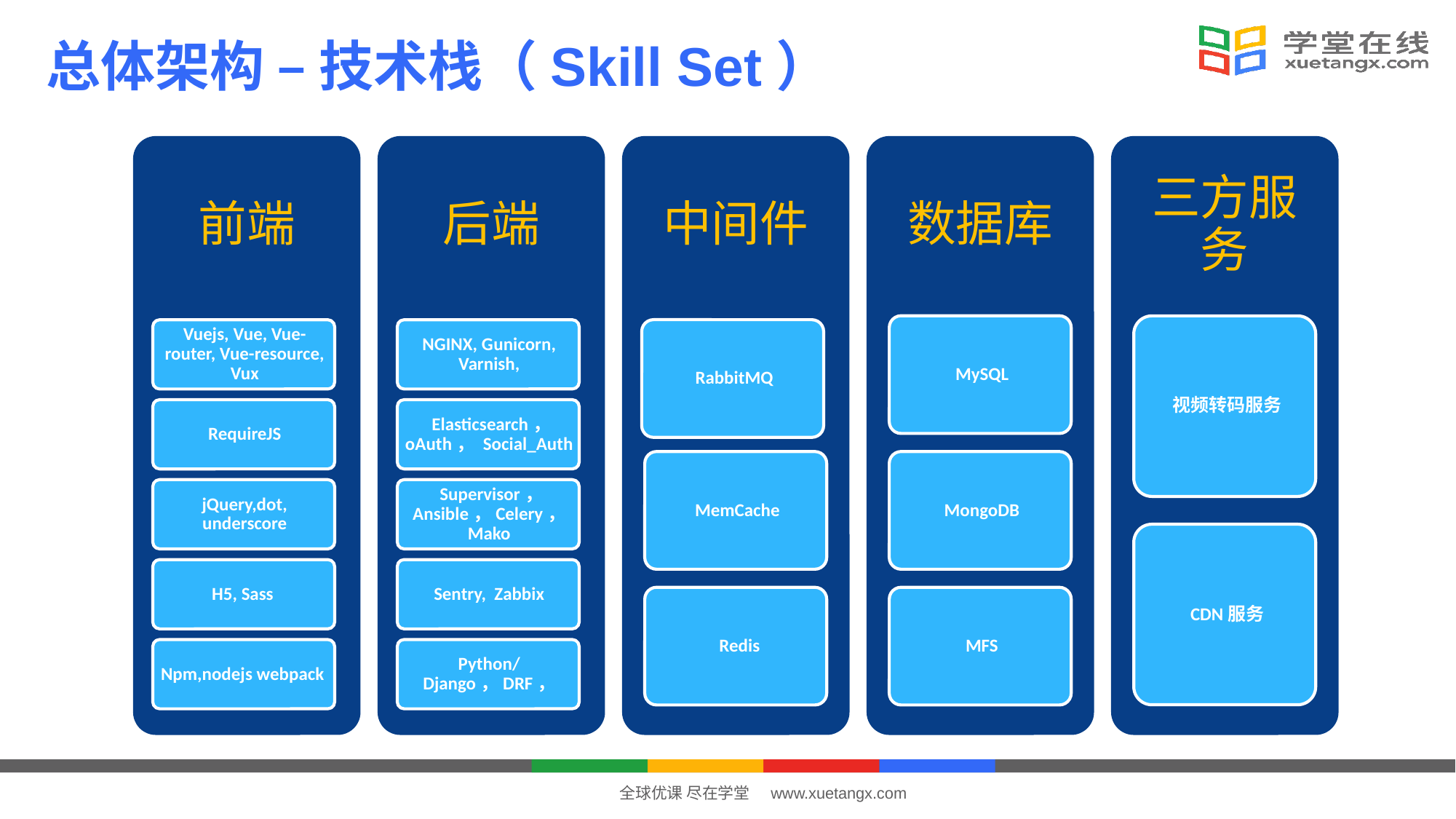

总体架构 – 技术栈（Skill Set）
前端
Vuejs, Vue, Vue-router, Vue-resource, Vux
RequireJS
jQuery,dot, underscore
H5, Sass
Npm,nodejs webpack
后端
NGINX, Gunicorn, Varnish,
 Elasticsearch， oAuth， Social_Auth
 Supervisor， Ansible，Celery， Mako
Sentry,  Zabbix
Python/Django，DRF，
中间件
RabbitMQ
MemCache
 Redis
数据库
MySQL
MongoDB
MFS
三方服务
视频转码服务
CDN服务